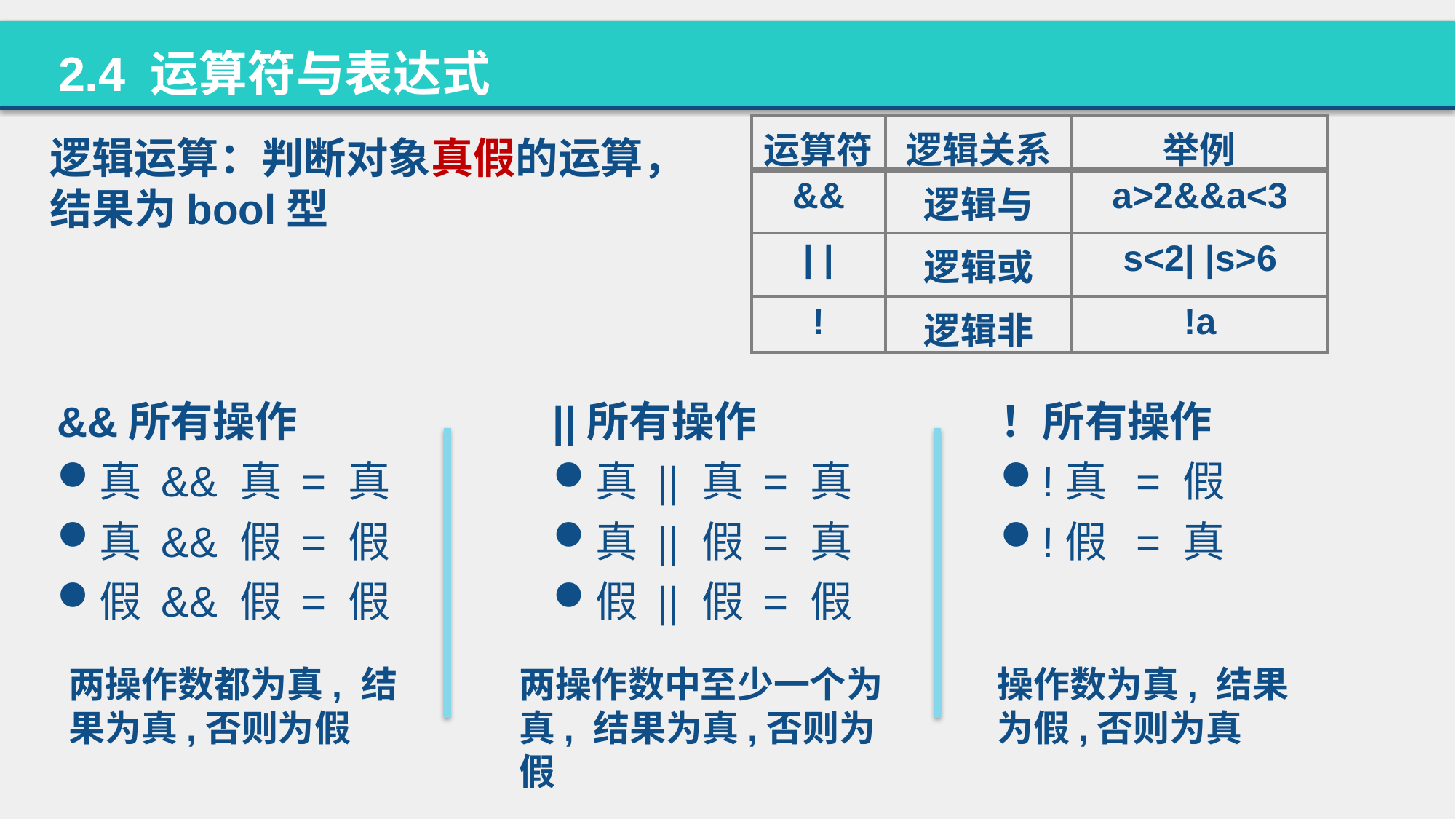

2.4 运算符与表达式
| 运算符 | 逻辑关系 | 举例 |
| --- | --- | --- |
| && | 逻辑与 | a>2&&a<3 |
| | | | 逻辑或 | s<2| |s>6 |
| ! | 逻辑非 | !a |
逻辑运算：判断对象真假的运算，结果为bool型
&&所有操作
真 && 真 = 真
真 && 假 = 假
假 && 假 = 假
||所有操作
真 || 真 = 真
真 || 假 = 真
假 || 假 = 假
！所有操作
!真  = 假
!假  = 真
两操作数都为真, 结果为真,否则为假
两操作数中至少一个为真, 结果为真,否则为假
操作数为真, 结果为假,否则为真